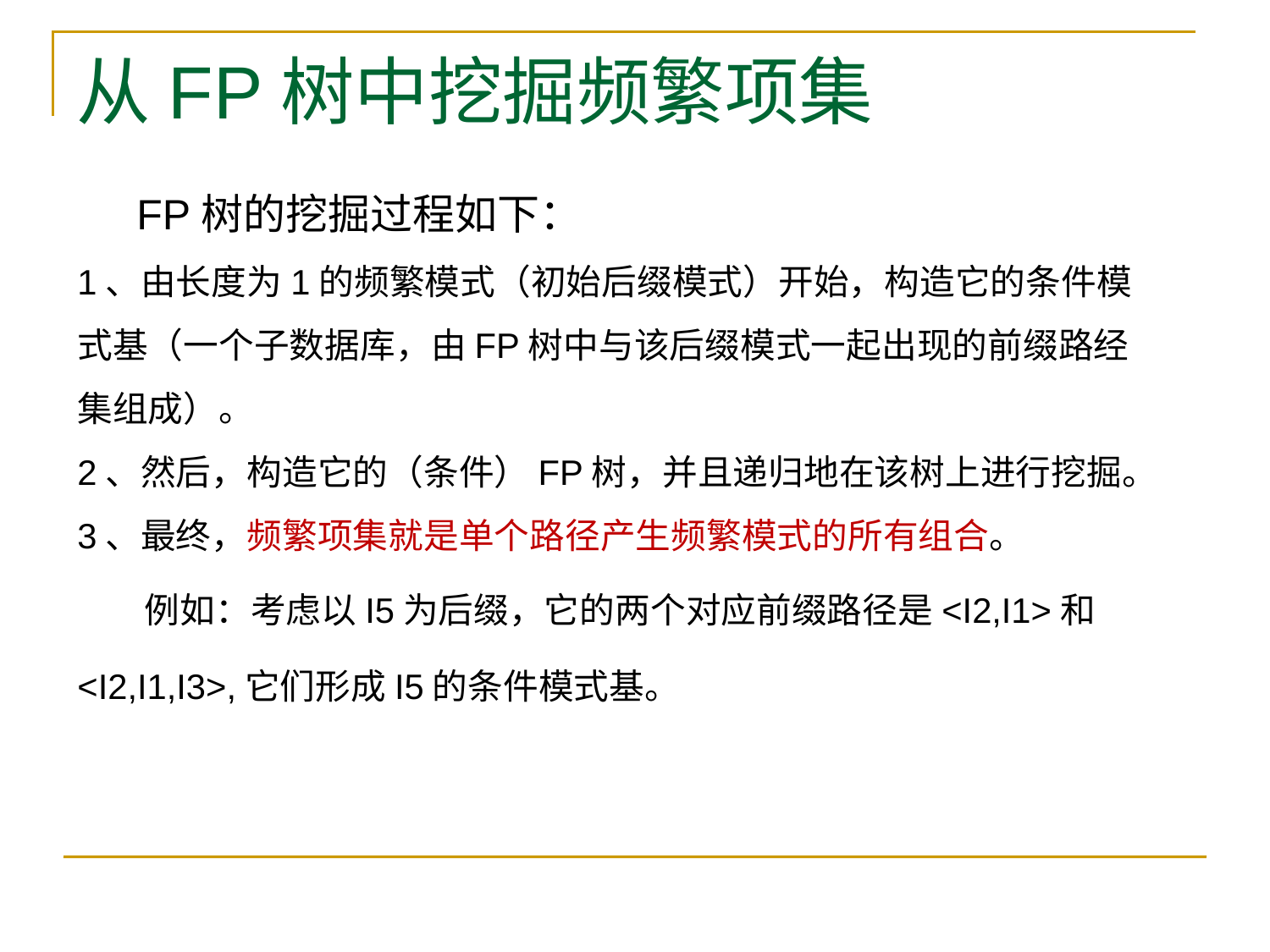

# 从FP树中挖掘频繁项集
     FP树的挖掘过程如下：
1、由长度为1的频繁模式（初始后缀模式）开始，构造它的条件模式基（一个子数据库，由FP树中与该后缀模式一起出现的前缀路经集组成）。
2、然后，构造它的（条件）FP树，并且递归地在该树上进行挖掘。
3、最终，频繁项集就是单个路径产生频繁模式的所有组合。
      例如：考虑以I5为后缀，它的两个对应前缀路径是<I2,I1>和<I2,I1,I3>,它们形成I5的条件模式基。